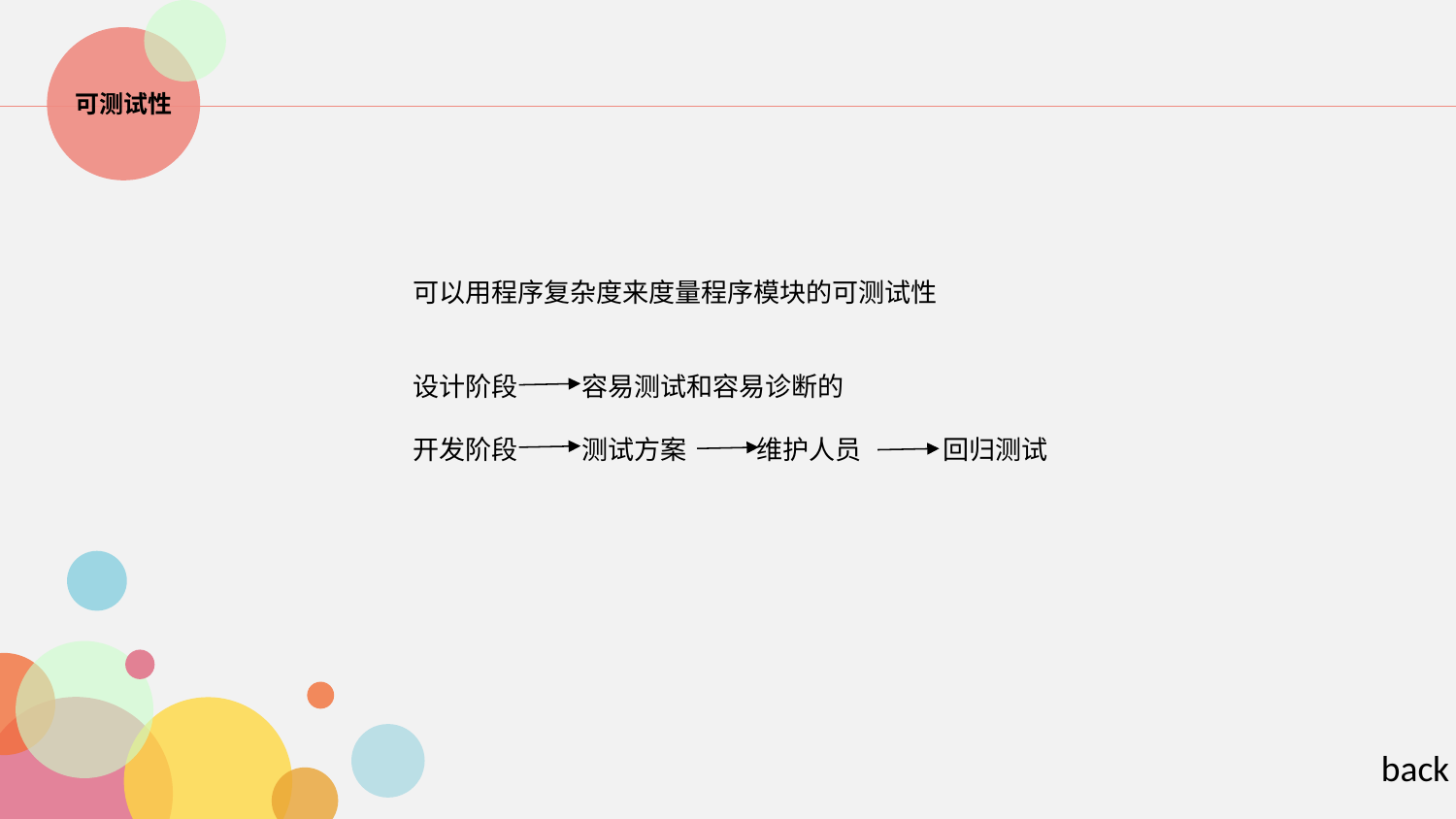

可测试性
可以用程序复杂度来度量程序模块的可测试性

设计阶段           容易测试和容易诊断的

开发阶段           测试方案            维护人员              回归测试

back